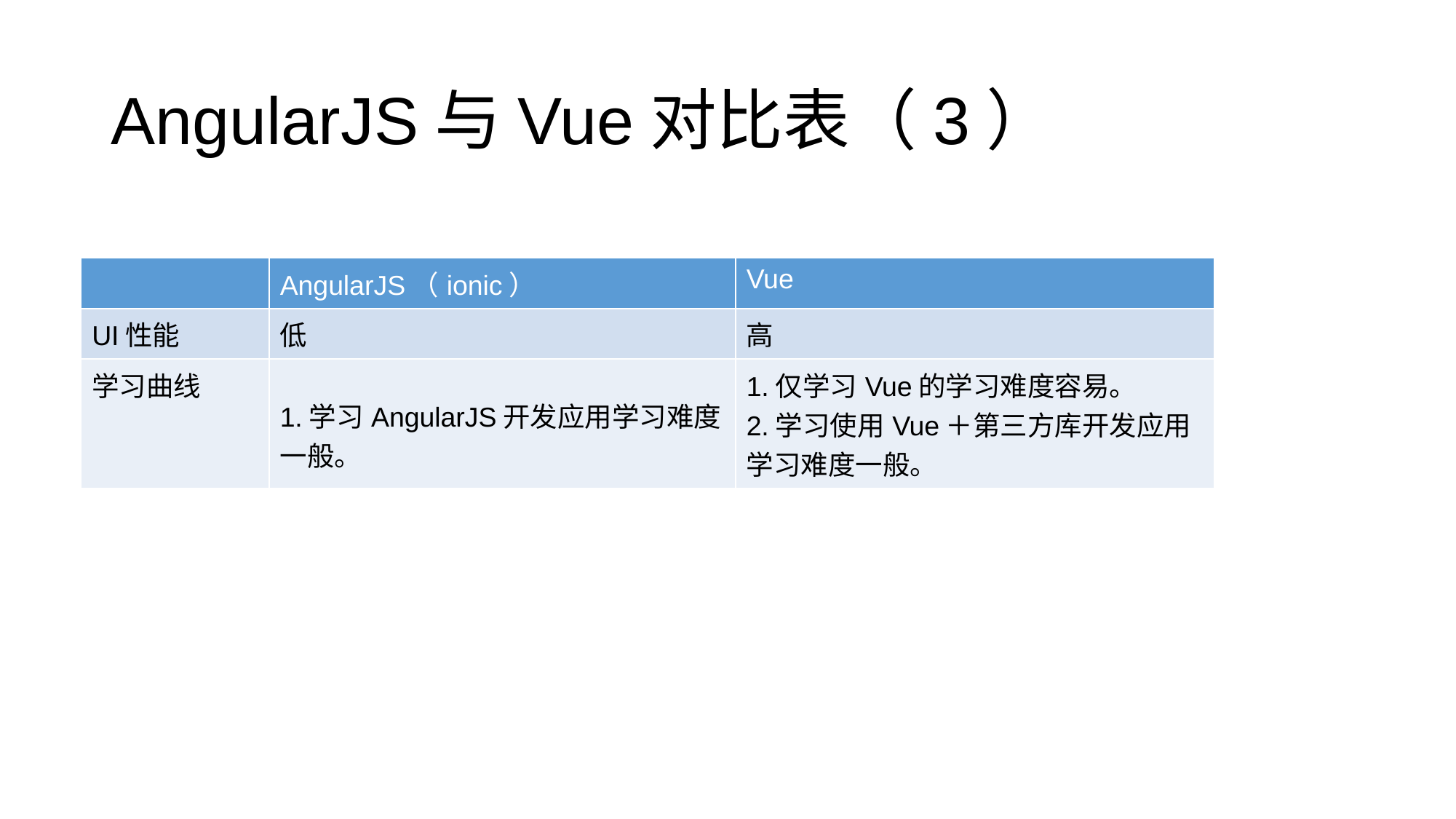

# AngularJS与Vue对比表（3）
|  | AngularJS（ionic） | Vue |
| --- | --- | --- |
| UI性能 | 低 | 高 |
| 学习曲线 | 1.学习AngularJS开发应用学习难度一般。 | 1.仅学习Vue的学习难度容易。 2.学习使用Vue＋第三方库开发应用学习难度一般。 |